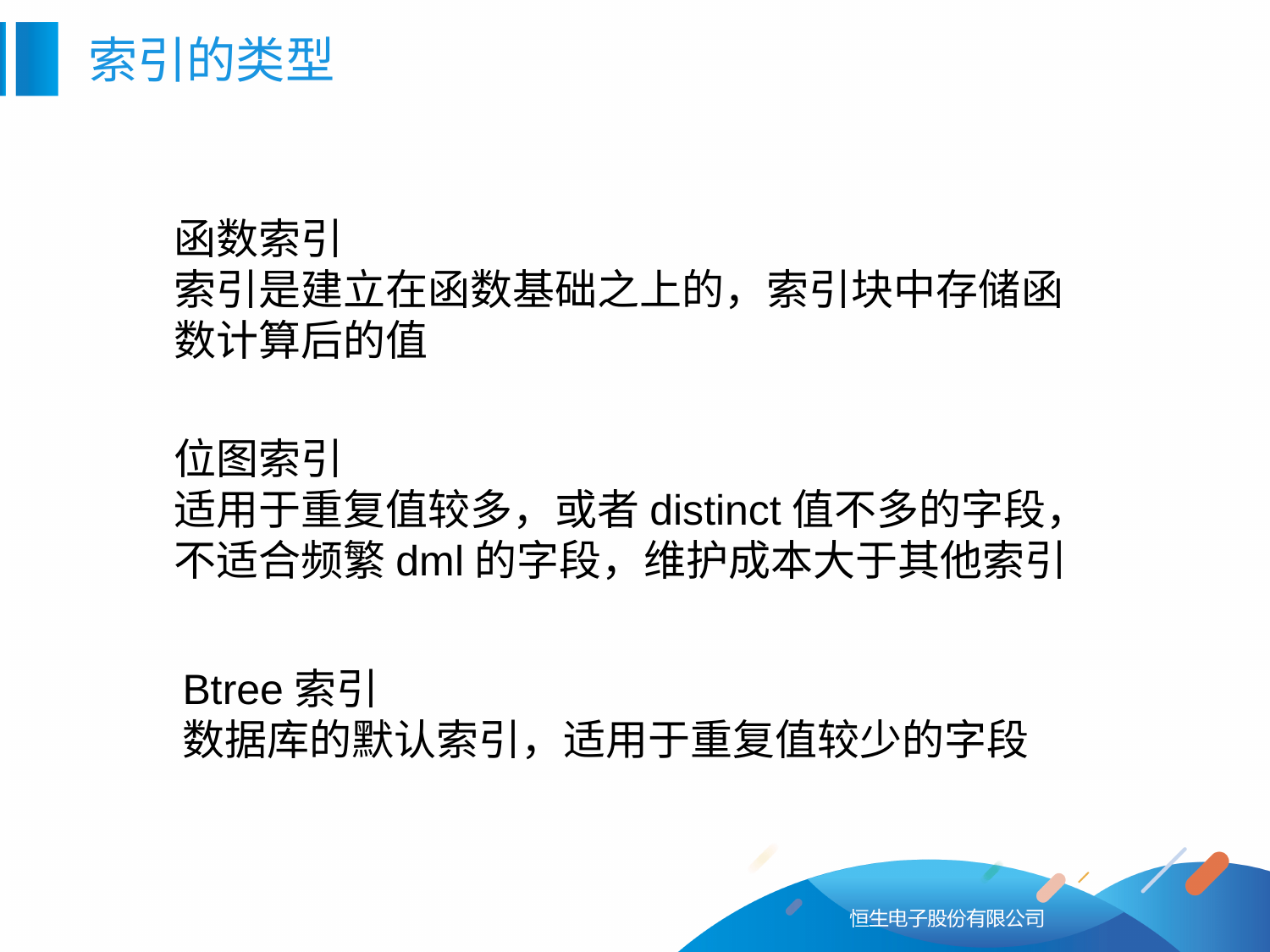

索引的类型
函数索引
索引是建立在函数基础之上的，索引块中存储函数计算后的值
位图索引
适用于重复值较多，或者distinct值不多的字段，不适合频繁dml的字段，维护成本大于其他索引
Btree索引
数据库的默认索引，适用于重复值较少的字段